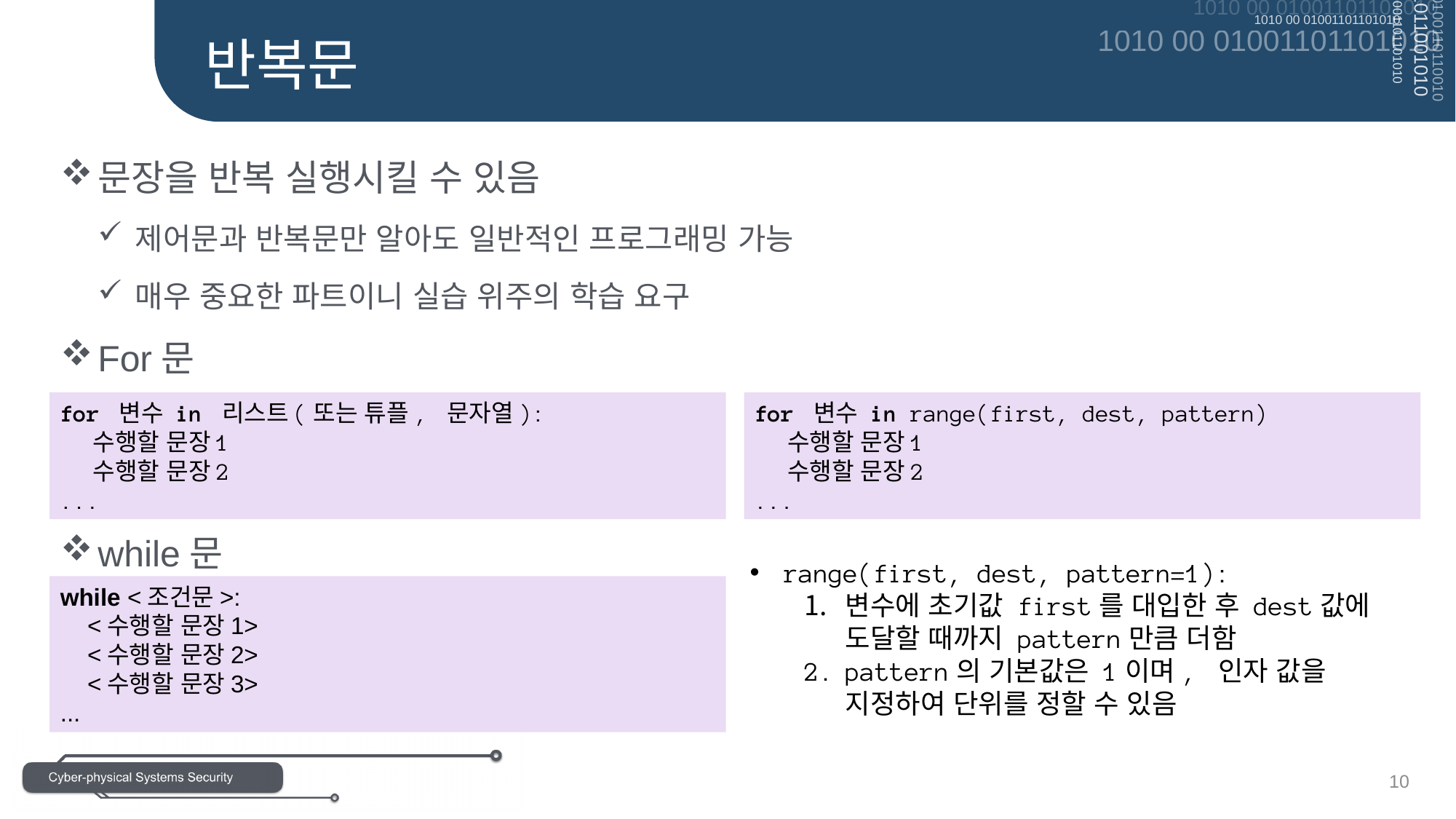

반복문
문장을 반복 실행시킬 수 있음
제어문과 반복문만 알아도 일반적인 프로그래밍 가능
매우 중요한 파트이니 실습 위주의 학습 요구
For문

while문
for 변수 in 리스트(또는 튜플, 문자열):
    수행할 문장1
    수행할 문장2
...
for 변수 in range(first, dest, pattern)
    수행할 문장1
    수행할 문장2
...
range(first, dest, pattern=1):
변수에 초기값 first를 대입한 후 dest값에 도달할 때까지 pattern만큼 더함
pattern의 기본값은 1이며, 인자 값을 지정하여 단위를 정할 수 있음

while <조건문>:
    <수행할 문장1>
    <수행할 문장2>
    <수행할 문장3>
...
10